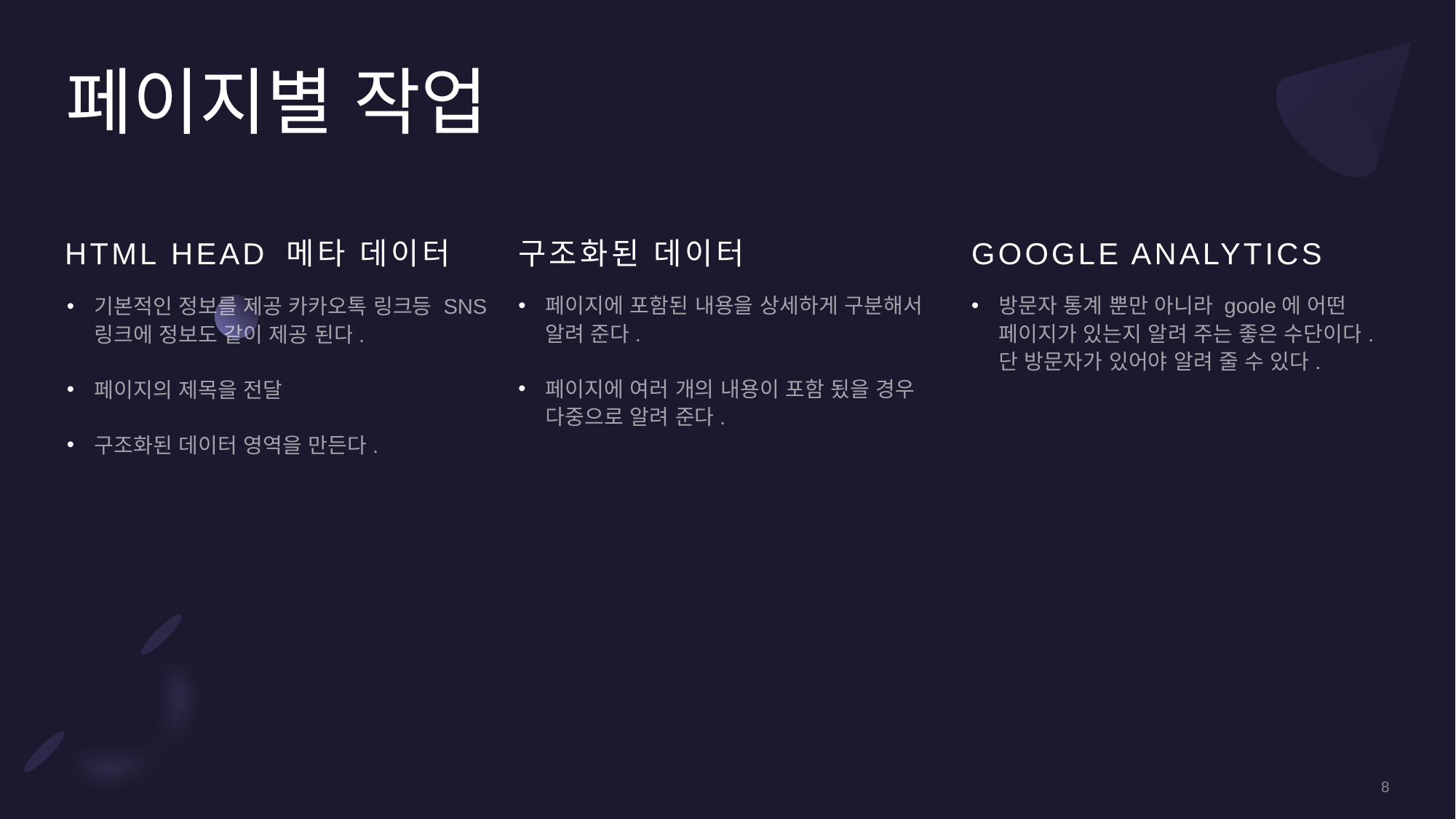

# 페이지별 작업
HTML head 메타 데이터
구조화된 데이터
google analytics
페이지에 포함된 내용을 상세하게 구분해서 알려 준다.
페이지에 여러 개의 내용이 포함 됬을 경우 다중으로 알려 준다.
방문자 통계 뿐만 아니라 goole에 어떤 페이지가 있는지 알려 주는 좋은 수단이다. 단 방문자가 있어야 알려 줄 수 있다.

기본적인 정보를 제공 카카오톡 링크등 SNS링크에 정보도 같이 제공 된다.
페이지의 제목을 전달
구조화된 데이터 영역을 만든다.

8